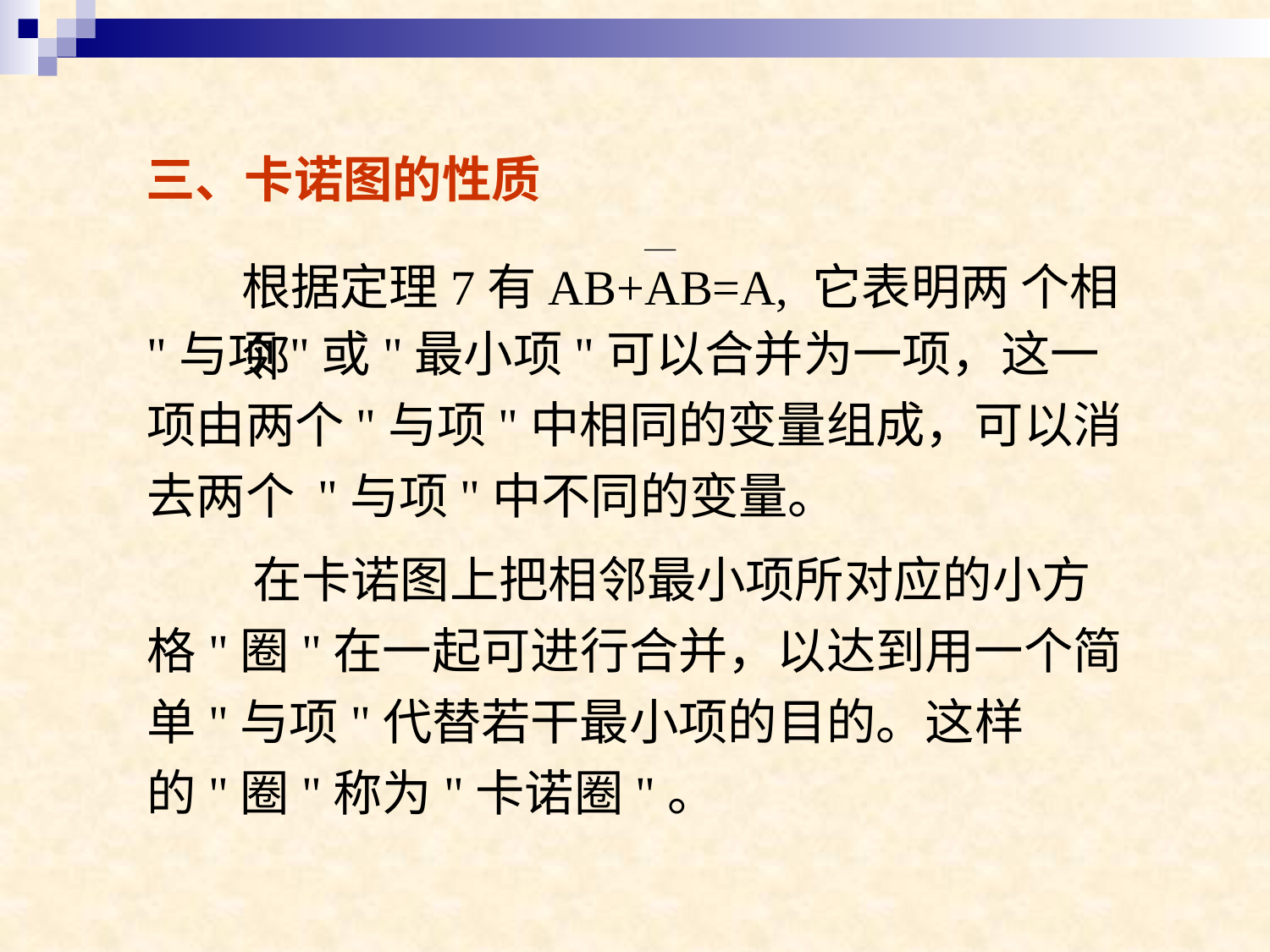

三、卡诺图的性质
根据定理7有AB+AB=A, 它表明两 个相邻

"与项"或"最小项"可以合并为一项，这一项由两个"与项"中相同的变量组成，可以消去两个 "与项"中不同的变量。
在卡诺图上把相邻最小项所对应的小方格"圈"在一起可进行合并，以达到用一个简单"与项"代替若干最小项的目的。这样的"圈"称为"卡诺圈"。